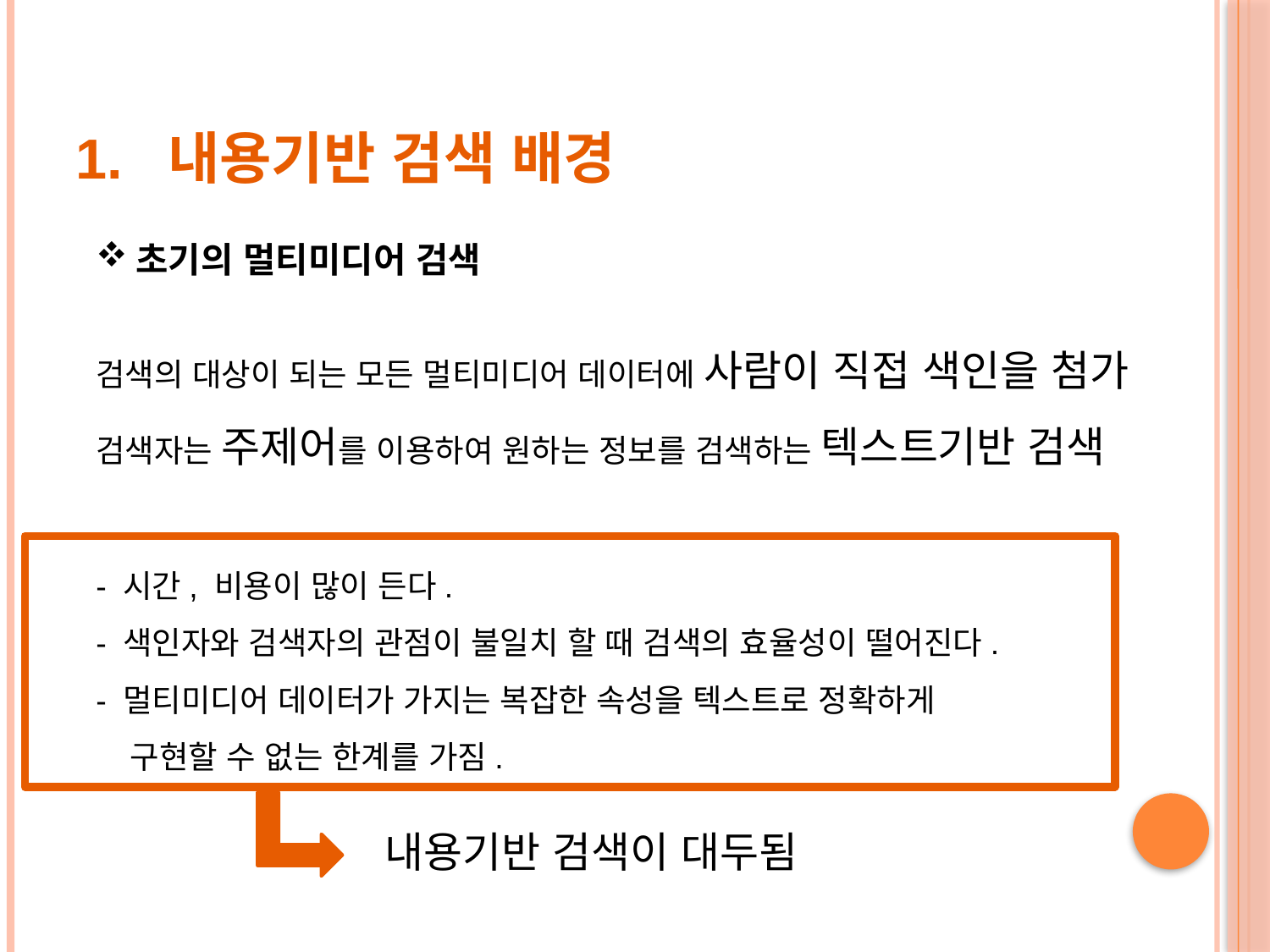

# 1.  내용기반 검색 배경
초기의 멀티미디어 검색

검색의 대상이 되는 모든 멀티미디어 데이터에 사람이 직접 색인을 첨가
검색자는 주제어를 이용하여 원하는 정보를 검색하는 텍스트기반 검색

- 시간, 비용이 많이 든다.
- 색인자와 검색자의 관점이 불일치 할 때 검색의 효율성이 떨어진다.
- 멀티미디어 데이터가 가지는 복잡한 속성을 텍스트로 정확하게
   구현할 수 없는 한계를 가짐.

내용기반 검색이 대두됨